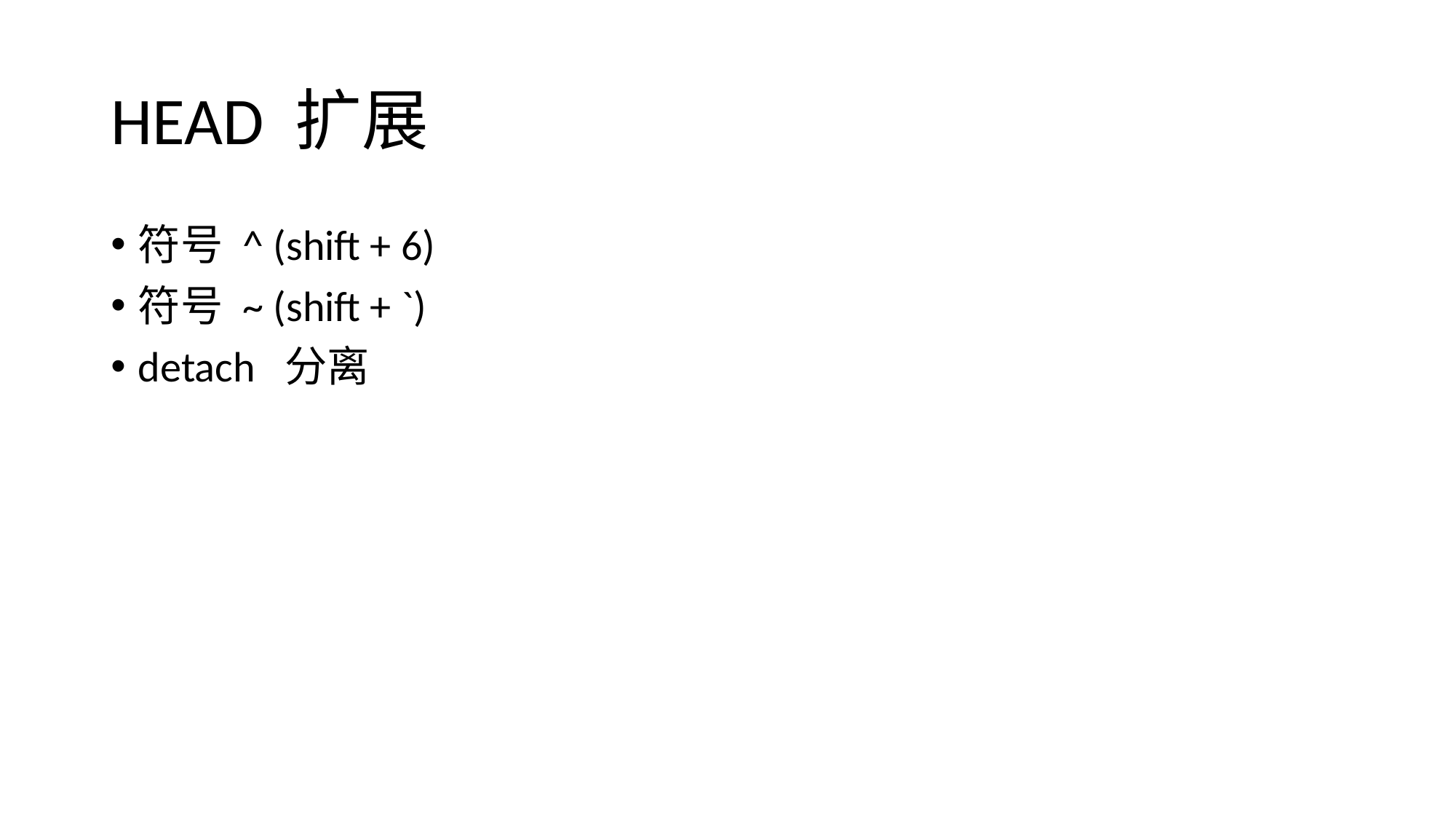

# HEAD 扩展
符号 ^ (shift + 6)
符号 ~ (shift + `)
detach  分离